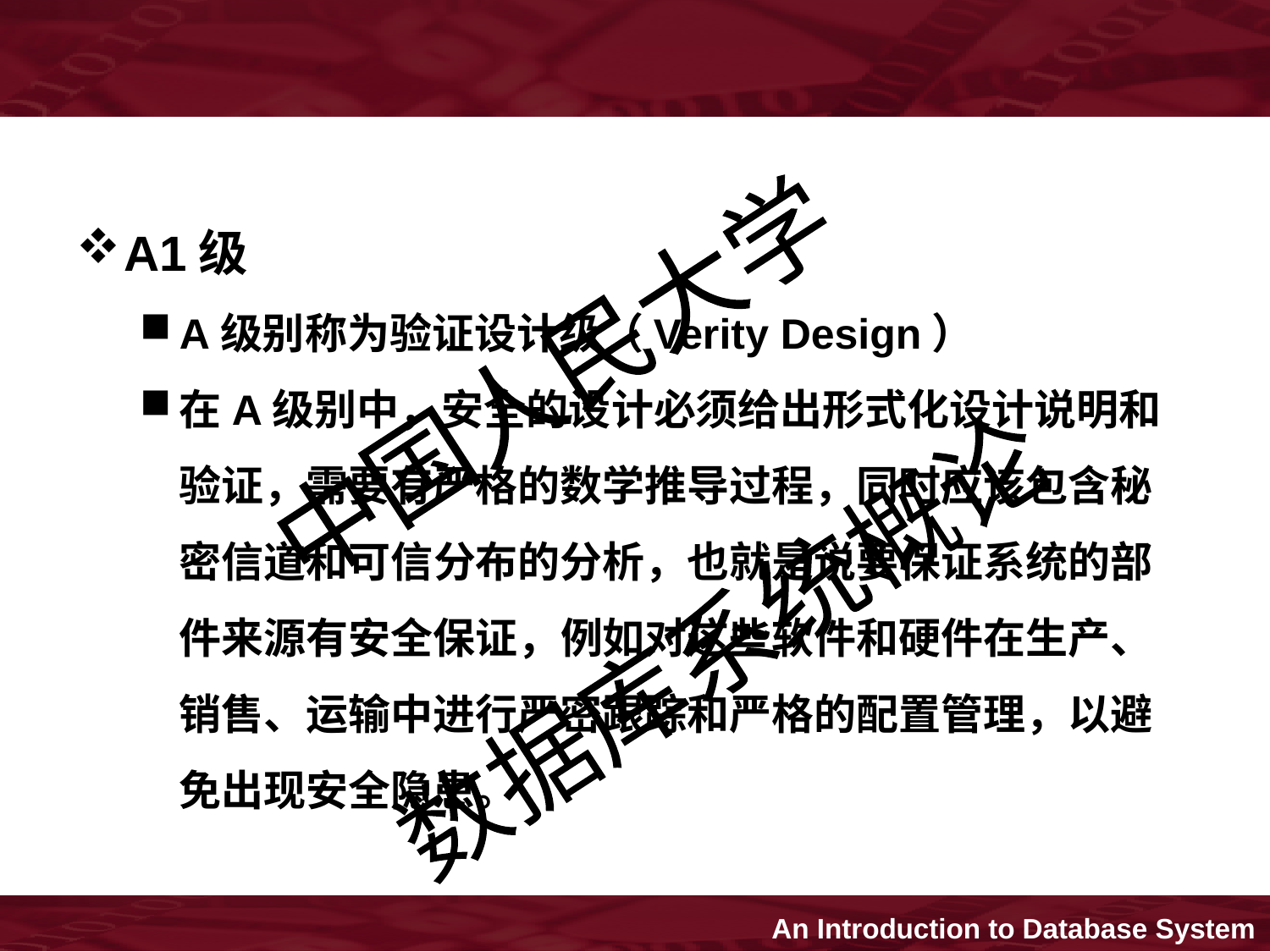

#
A1级
A级别称为验证设计级（Verity Design）
在A级别中，安全的设计必须给出形式化设计说明和验证，需要有严格的数学推导过程，同时应该包含秘密信道和可信分布的分析，也就是说要保证系统的部件来源有安全保证，例如对这些软件和硬件在生产、销售、运输中进行严密跟踪和严格的配置管理，以避免出现安全隐患。